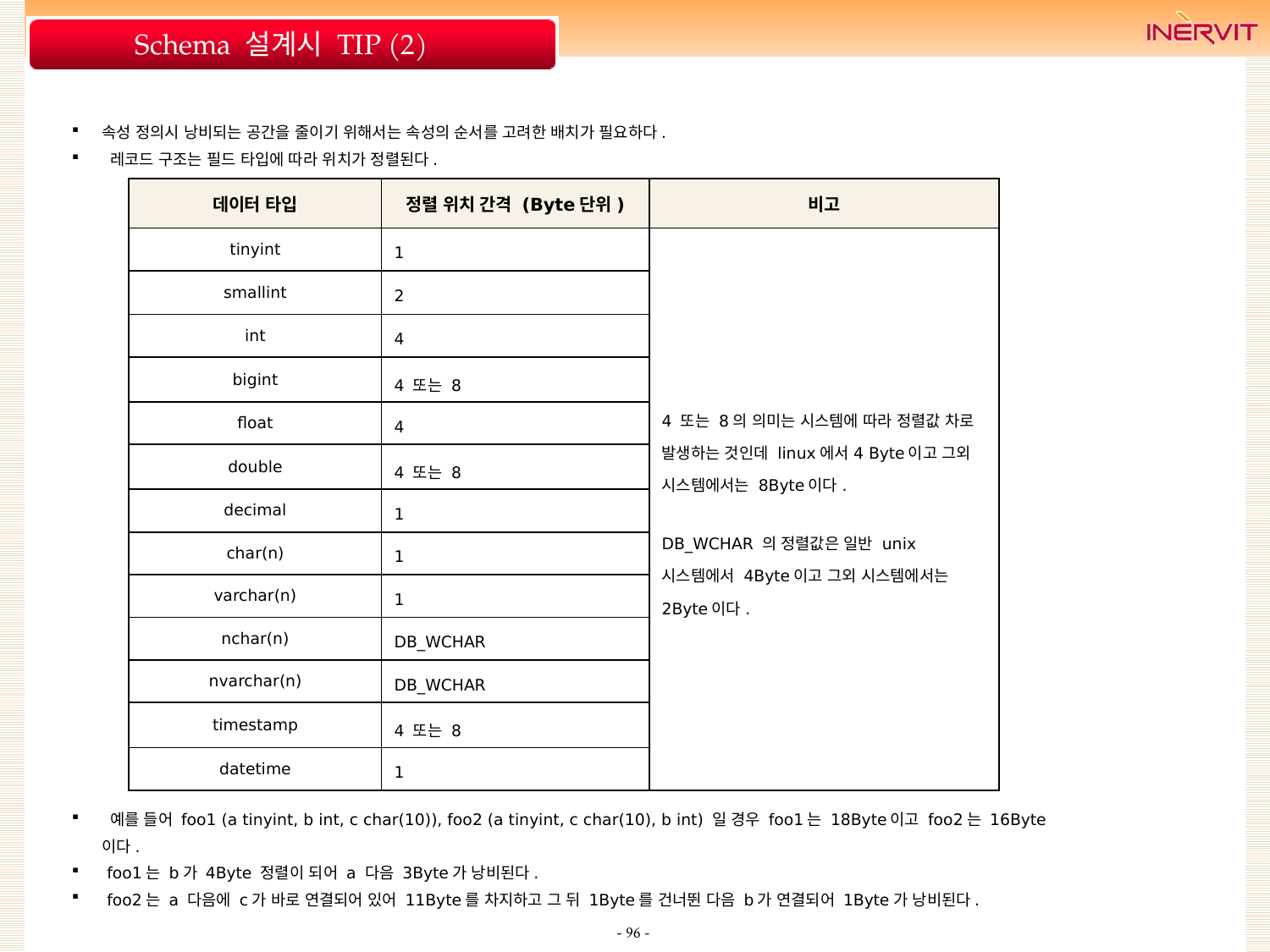

# Schema 설계시 TIP (2)
속성 정의시 낭비되는 공간을 줄이기 위해서는 속성의 순서를 고려한 배치가 필요하다.
 레코드 구조는 필드 타입에 따라 위치가 정렬된다.
| 데이터 타입 | 정렬 위치 간격 (Byte단위) | 비고 |
| --- | --- | --- |
| tinyint | 1 | 4 또는 8의 의미는 시스템에 따라 정렬값 차로 발생하는 것인데 linux에서4 Byte이고 그외 시스템에서는 8Byte이다. DB\_WCHAR 의 정렬값은 일반 unix 시스템에서 4Byte이고 그외 시스템에서는 2Byte이다. |
| smallint | 2 |  |
| int | 4 |  |
| bigint | 4 또는 8 |  |
| float | 4 |  |
| double | 4 또는 8 |  |
| decimal | 1 |  |
| char(n) | 1 |  |
| varchar(n) | 1 |  |
| nchar(n) | DB\_WCHAR |  |
| nvarchar(n) | DB\_WCHAR |  |
| timestamp | 4 또는 8 |  |
| datetime | 1 |  |
 예를 들어 foo1 (a tinyint, b int, c char(10)), foo2 (a tinyint, c char(10), b int) 일 경우 foo1는 18Byte이고 foo2는 16Byte이다.
 foo1는 b가 4Byte 정렬이 되어 a 다음 3Byte가 낭비된다.
 foo2는 a 다음에 c가 바로 연결되어 있어 11Byte를 차지하고 그 뒤 1Byte를 건너뛴 다음 b가 연결되어 1Byte가 낭비된다.
- 96 -